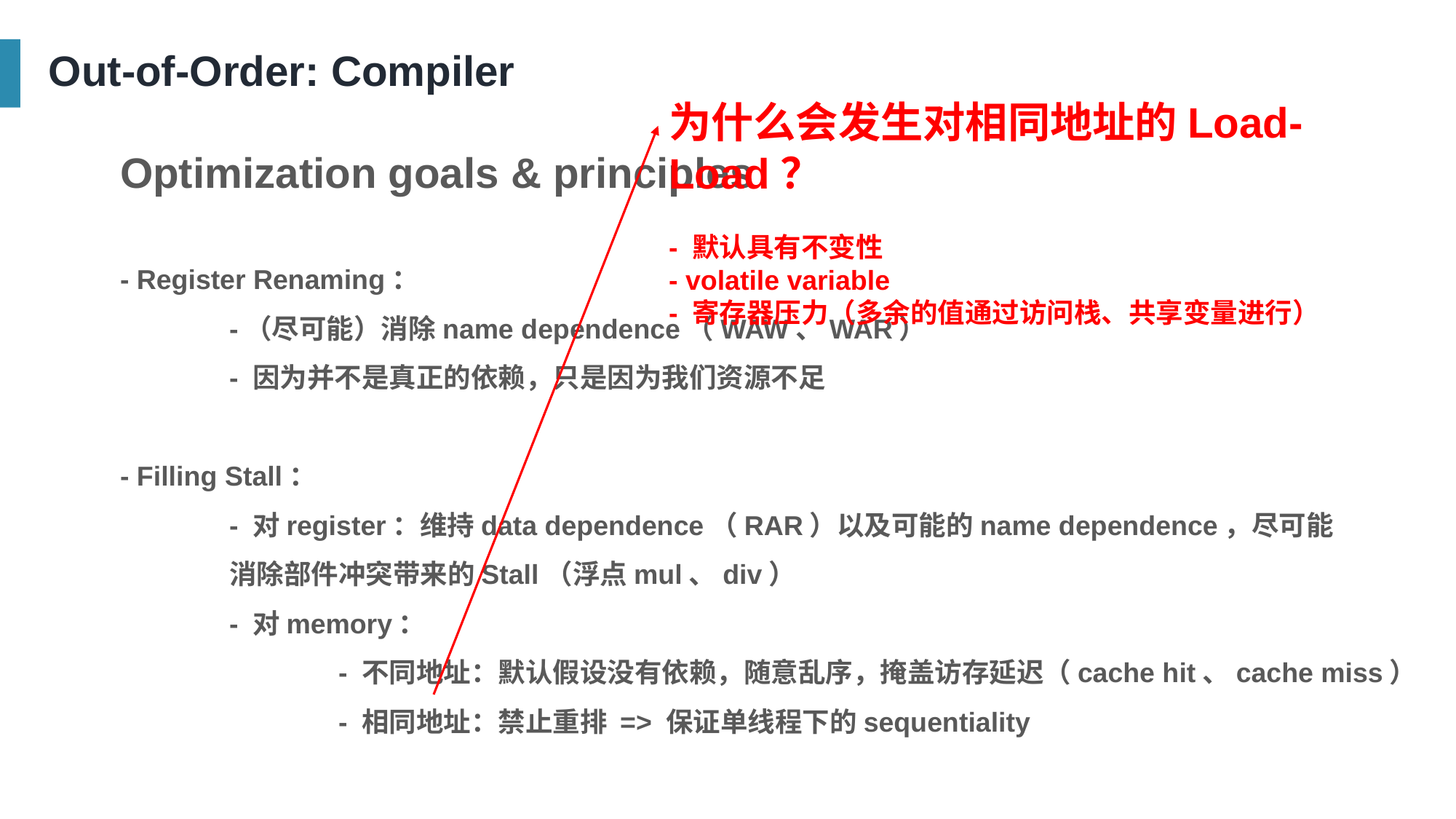

Out-of-Order: Compiler

为什么会发生对相同地址的Load-Load？

- 默认具有不变性
- volatile variable
- 寄存器压力（多余的值通过访问栈、共享变量进行）
Optimization goals & principles

- Register Renaming：
	-（尽可能）消除name dependence（WAW、WAR）
	- 因为并不是真正的依赖，只是因为我们资源不足

- Filling Stall：
	- 对register：维持data dependence（RAR）以及可能的name dependence，尽可能
	消除部件冲突带来的Stall（浮点mul、div）
	- 对memory：
		- 不同地址：默认假设没有依赖，随意乱序，掩盖访存延迟（cache hit、cache miss）
		- 相同地址：禁止重排 => 保证单线程下的sequentiality